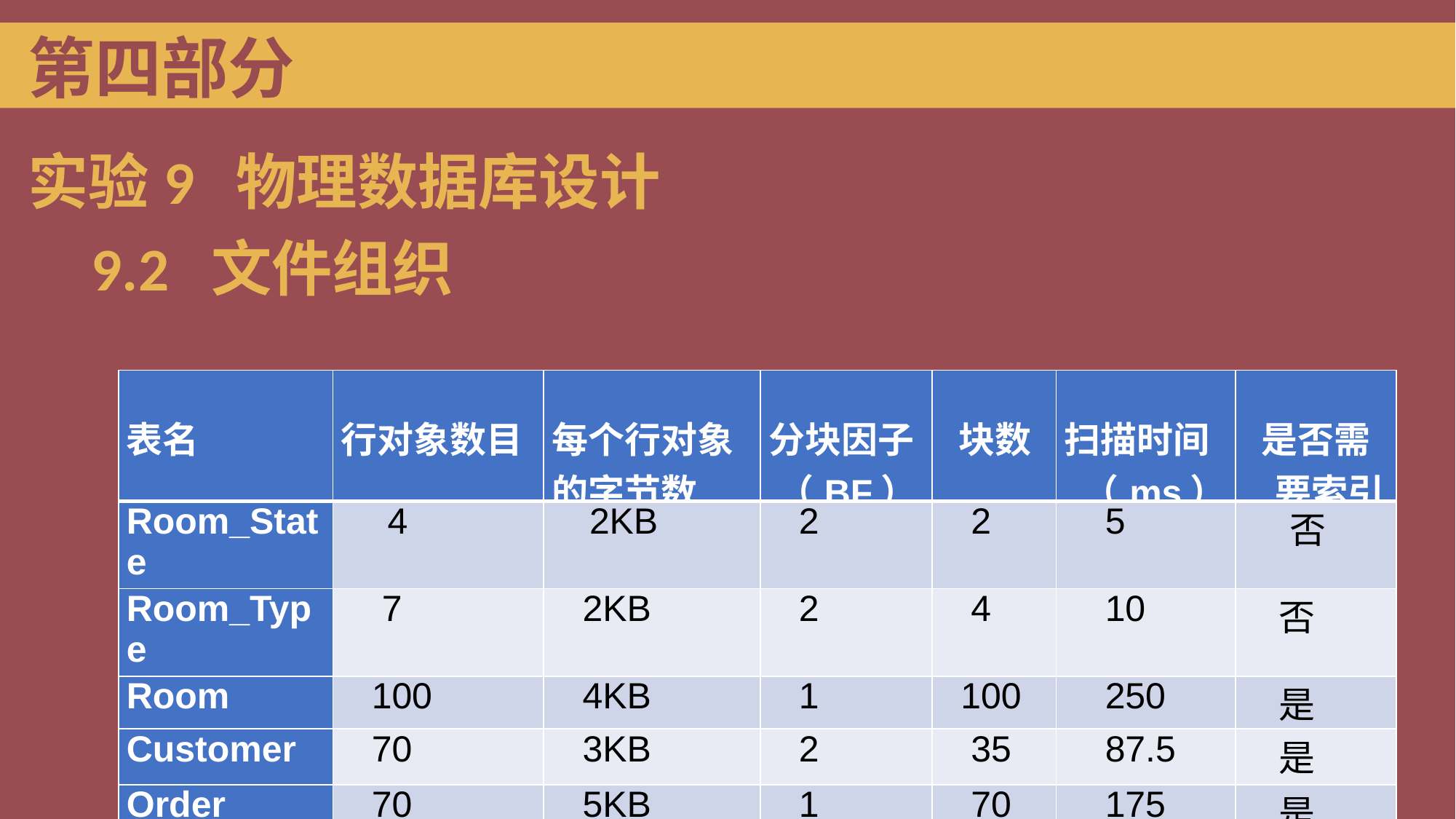

第四部分

实验9  物理数据库设计

9.2  文件组织
| 表名 | 行对象数目 | 每个行对象的字节数 | 分块因子 （BF） | 块数 | 扫描时间（ms） | 是否需要索引 |
| --- | --- | --- | --- | --- | --- | --- |
| Room\_State | 4 | 2KB | 2 | 2 | 5 | 否 |
| Room\_Type | 7 | 2KB | 2 | 4 | 10 | 否 |
| Room | 100 | 4KB | 1 | 100 | 250 | 是 |
| Customer | 70 | 3KB | 2 | 35 | 87.5 | 是 |
| Order | 70 | 5KB | 1 | 70 | 175 | 是 |